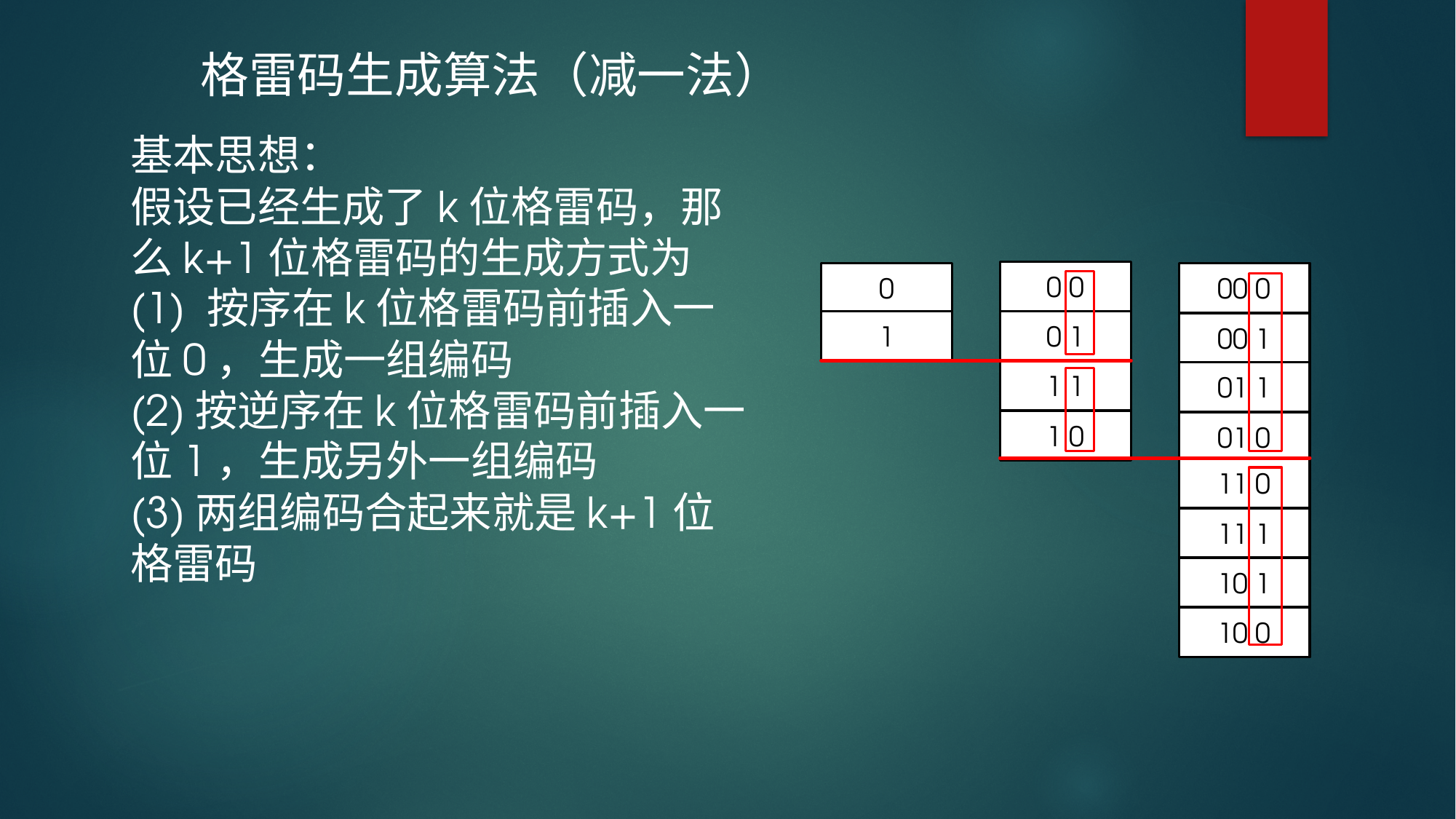

格雷码生成算法（减一法）
基本思想：
假设已经生成了k位格雷码，那么k+1位格雷码的生成方式为
(1) 按序在k位格雷码前插入一位0，生成一组编码
(2)按逆序在k位格雷码前插入一位1，生成另外一组编码
(3)两组编码合起来就是k+1位格雷码
0 0
0
00 0

1
0 1
00 1
1 1
01 1

1 0
01 0
11 0

11 1
10 1
10 0